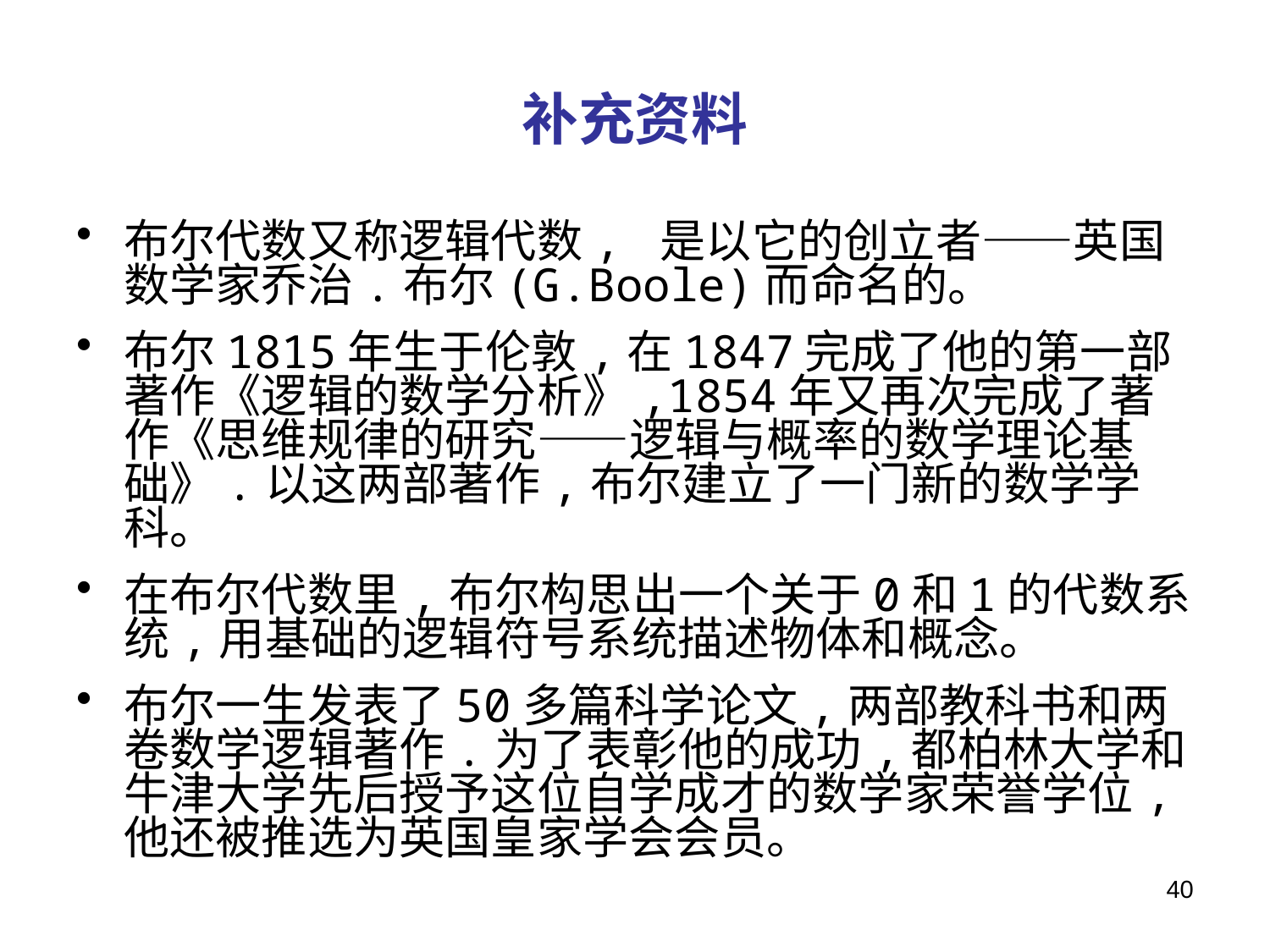

# 补充资料
布尔代数又称逻辑代数, 是以它的创立者——英国数学家乔治.布尔(G.Boole)而命名的。
布尔1815年生于伦敦,在1847完成了他的第一部著作《逻辑的数学分析》,1854年又再次完成了著作《思维规律的研究——逻辑与概率的数学理论基础》.以这两部著作,布尔建立了一门新的数学学科。
在布尔代数里,布尔构思出一个关于0和1的代数系统,用基础的逻辑符号系统描述物体和概念。
布尔一生发表了50多篇科学论文,两部教科书和两卷数学逻辑著作.为了表彰他的成功,都柏林大学和牛津大学先后授予这位自学成才的数学家荣誉学位,他还被推选为英国皇家学会会员。
40